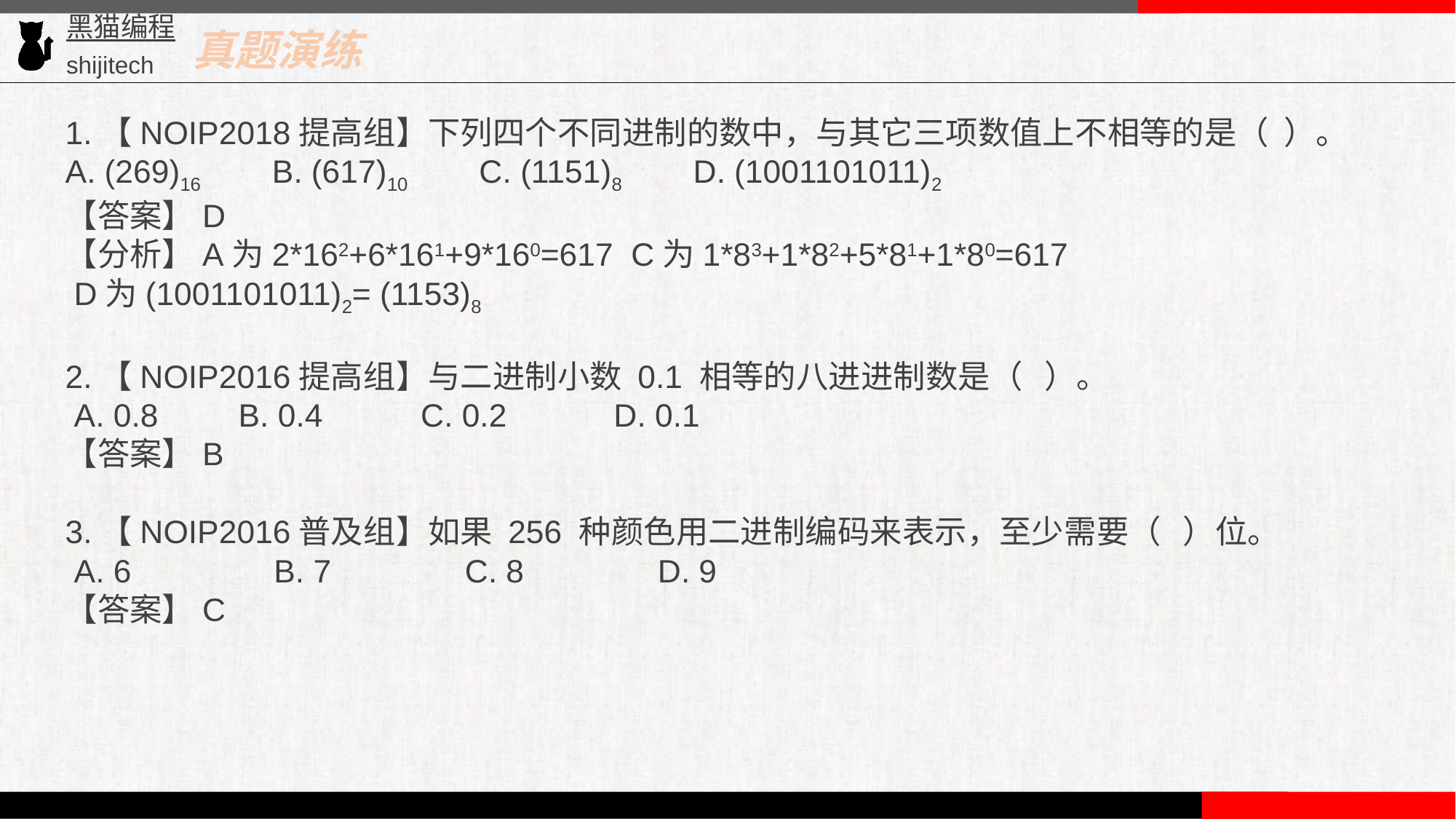

真题演练
1.【NOIP2018提高组】下列四个不同进制的数中，与其它三项数值上不相等的是（  ）。
A. (269)16        B. (617)10        C. (1151)8        D. (1001101011)2
【答案】D
【分析】A为2*162+6*161+9*160=617  C为1*83+1*82+5*81+1*80=617
 D为(1001101011)2= (1153)8

2.【NOIP2016提高组】与二进制小数 0.1 相等的八进进制数是（   ）。
 A. 0.8         B. 0.4           C. 0.2            D. 0.1
【答案】B

3.【NOIP2016普及组】如果 256 种颜色用二进制编码来表示，至少需要（   ）位。
 A. 6                B. 7               C. 8               D. 9
【答案】C